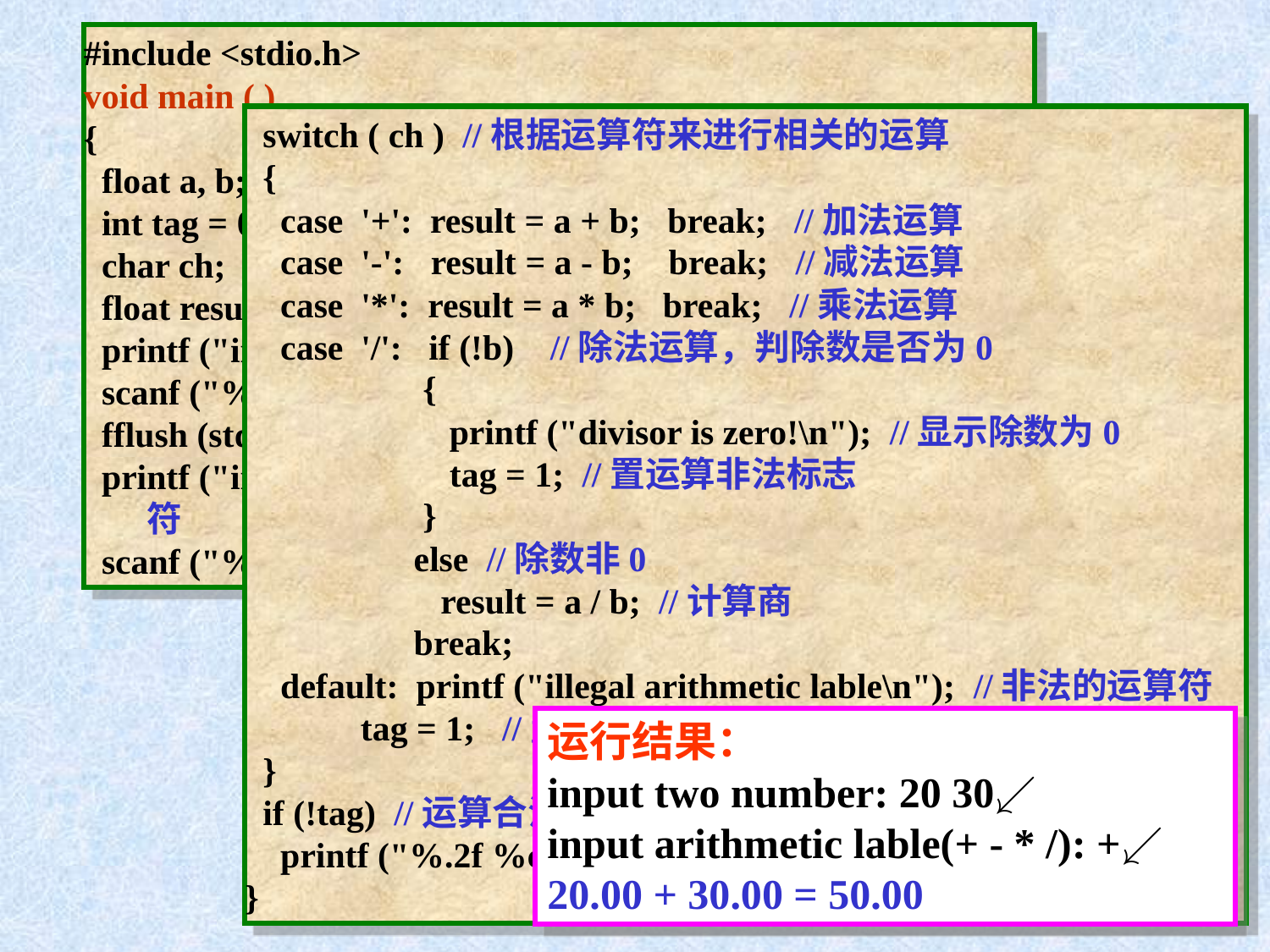

#include <stdio.h>
void main ( )
{
  float a, b;       //存放两个数的变量
  int tag = 0;     //运算合法的标志，0--合法，1--非法
  char ch;         //运算符变量
  float result;   //运算结果变量
  printf ("input two number: ");     //提示输入两个数
  scanf ("%f%f", &a, &b);             //输入两个数
  fflush (stdin);                                 //清键盘缓冲区
  printf ("input arithmetic lable(+ - * /): ");  //提示输入运算符
  scanf ("%c", &ch);     //输入运算符
  switch ( ch )  //根据运算符来进行相关的运算
  {
    case  '+':  result = a + b;   break;   //加法运算
    case  '-':   result = a - b;    break;   //减法运算
    case  '*':  result = a * b;   break;   //乘法运算
    case  '/':   if (!b)    //除法运算，判除数是否为0
                    {
                       printf ("divisor is zero!\n");  //显示除数为0
                       tag = 1;  //置运算非法标志
                    }
                   else  //除数非0
                      result = a / b;  //计算商
                   break;
    default:  printf ("illegal arithmetic lable\n");  //非法的运算符
             tag = 1;   //置运算非法标志
  }
  if (!tag)  //运算合法，显示运算结果
    printf ("%.2f %c %.2f = %.2f\n", a, ch, b, result);
}
运行结果：
input two number: 20 30↙
input arithmetic lable(+ - * /): +↙
20.00 + 30.00 = 50.00